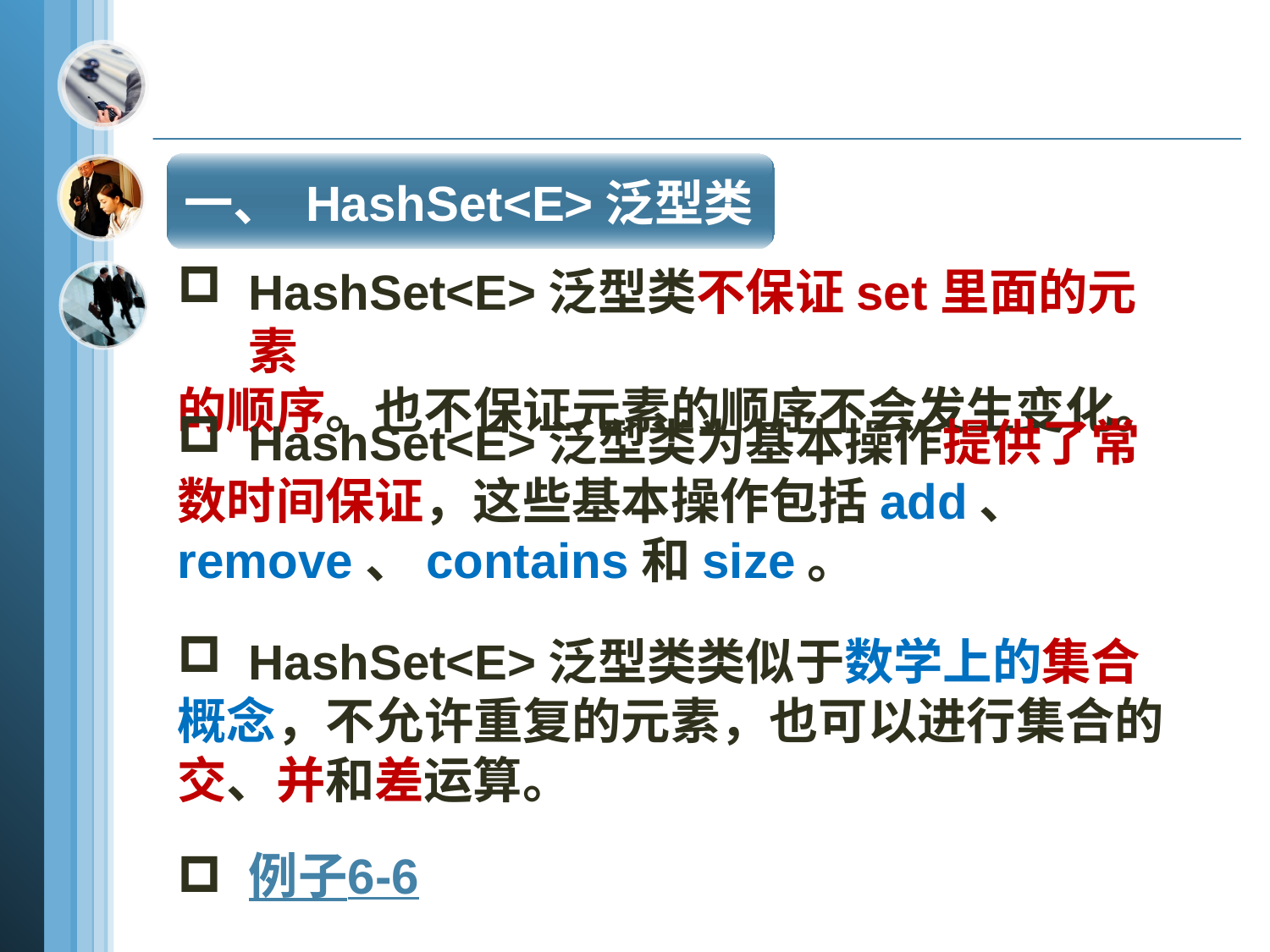

一、 HashSet<E>泛型类

HashSet<E>泛型类不保证set里面的元素
的顺序。也不保证元素的顺序不会发生变化。

HashSet<E>泛型类为基本操作提供了常
数时间保证，这些基本操作包括add、
remove、contains和size。
HashSet<E>泛型类类似于数学上的集合
概念，不允许重复的元素，也可以进行集合的
交、并和差运算。
例子6-6